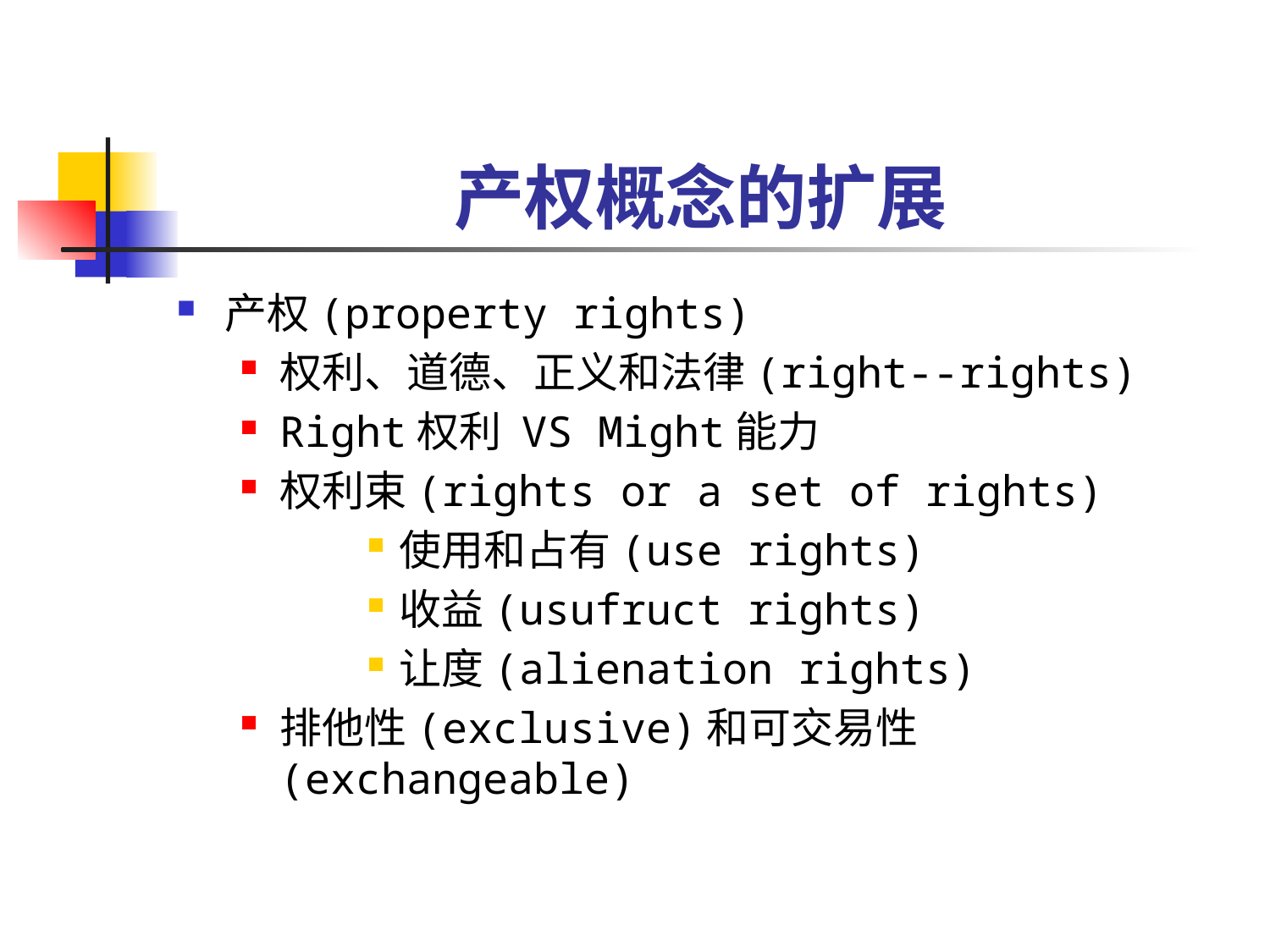

# 产权概念的扩展
产权(property rights)
权利、道德、正义和法律(right--rights)
Right权利 VS Might能力
权利束(rights or a set of rights)
使用和占有(use rights)
收益(usufruct rights)
让度(alienation rights)
排他性(exclusive)和可交易性(exchangeable)